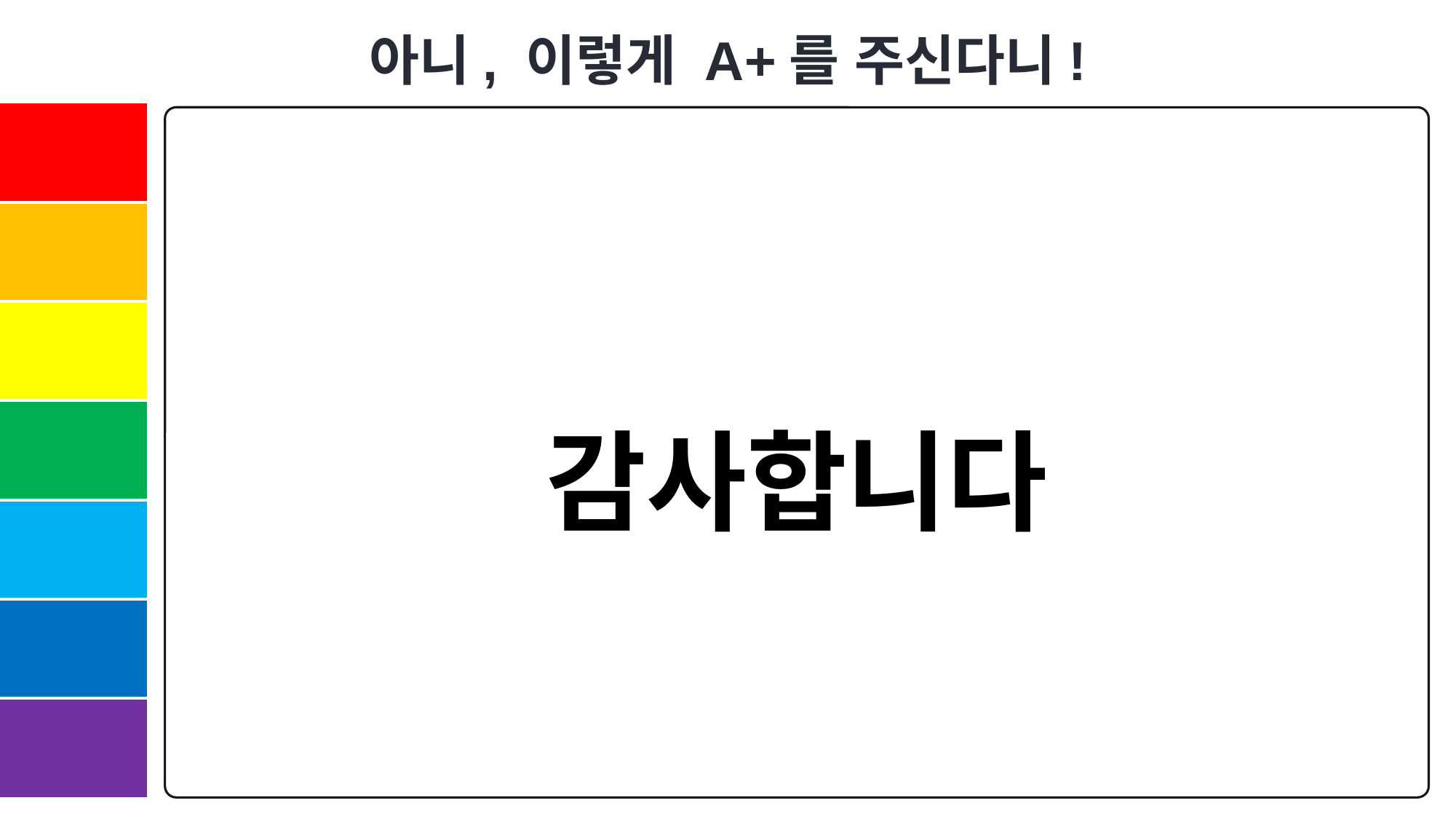

아니, 이렇게 A+를 주신다니!
|  |
| --- |
|  |
|  |
|  |
|  |
|  |
|  |
감사합니다